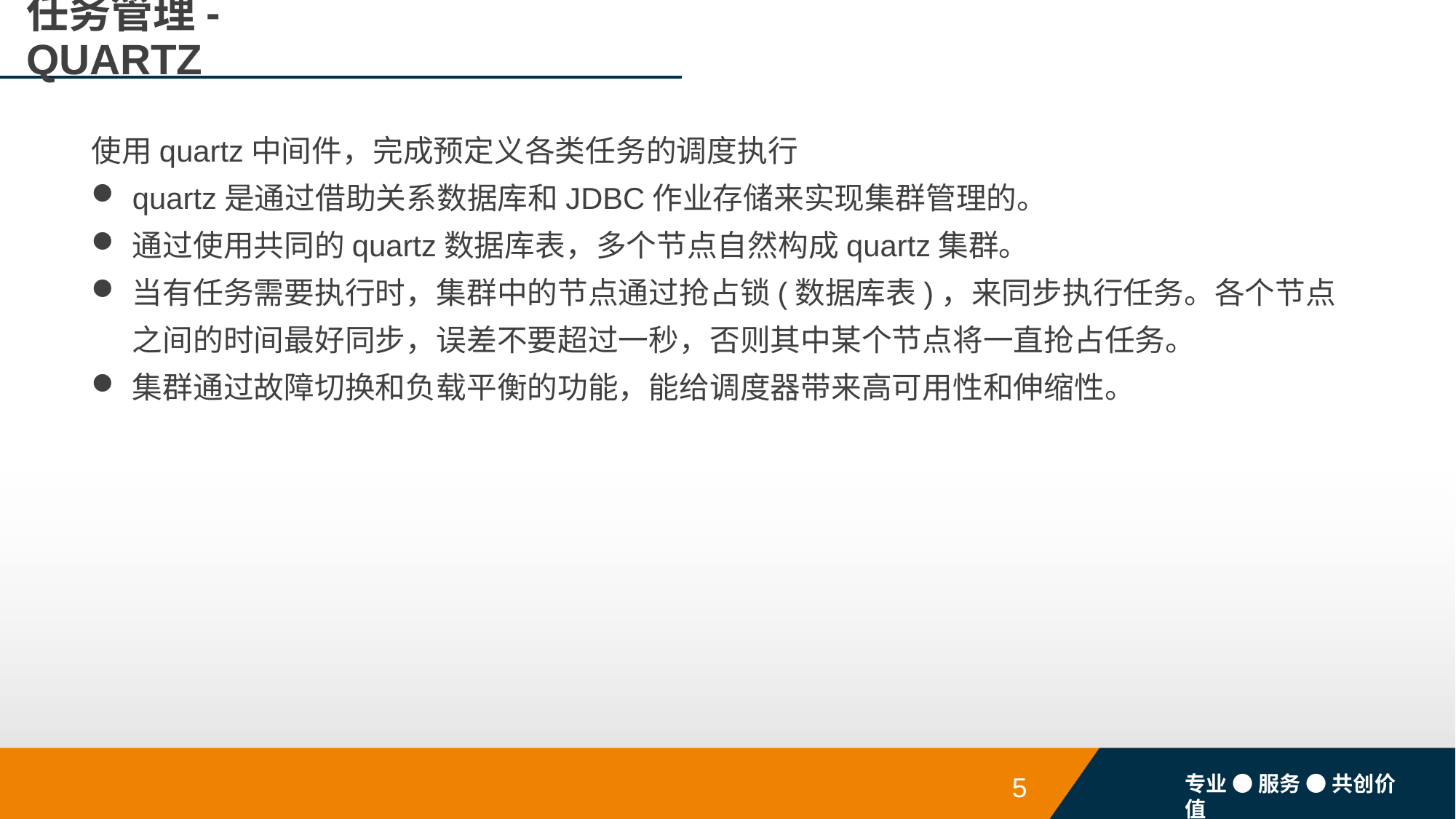

# 任务管理-QUARTZ
使用quartz中间件，完成预定义各类任务的调度执行
quartz是通过借助关系数据库和JDBC作业存储来实现集群管理的。
通过使用共同的quartz数据库表，多个节点自然构成quartz集群。
当有任务需要执行时，集群中的节点通过抢占锁(数据库表)，来同步执行任务。各个节点之间的时间最好同步，误差不要超过一秒，否则其中某个节点将一直抢占任务。
集群通过故障切换和负载平衡的功能，能给调度器带来高可用性和伸缩性。